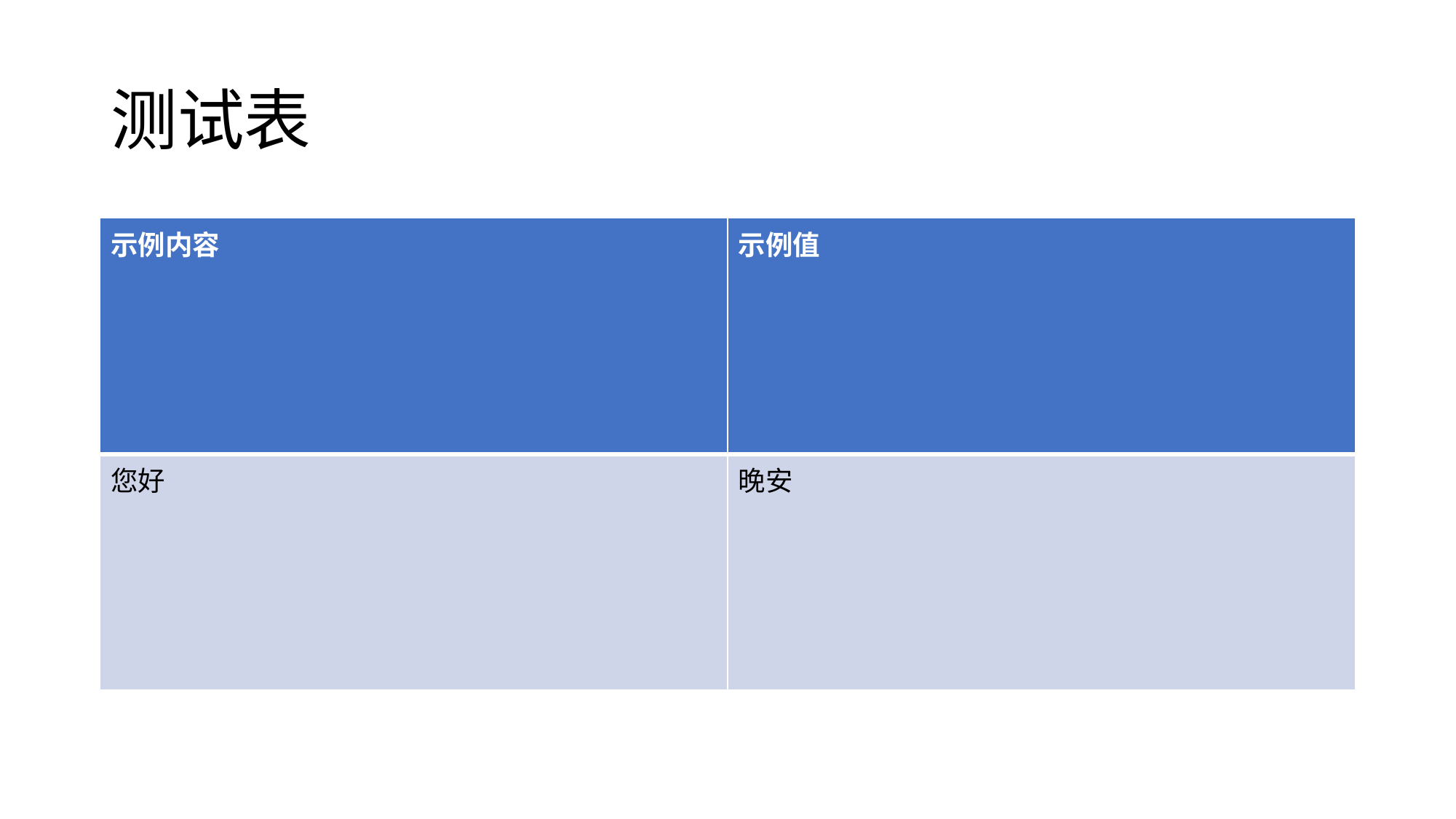

# 测试表
| 示例内容 | 示例值 |
| --- | --- |
| 您好 | 晚安 |